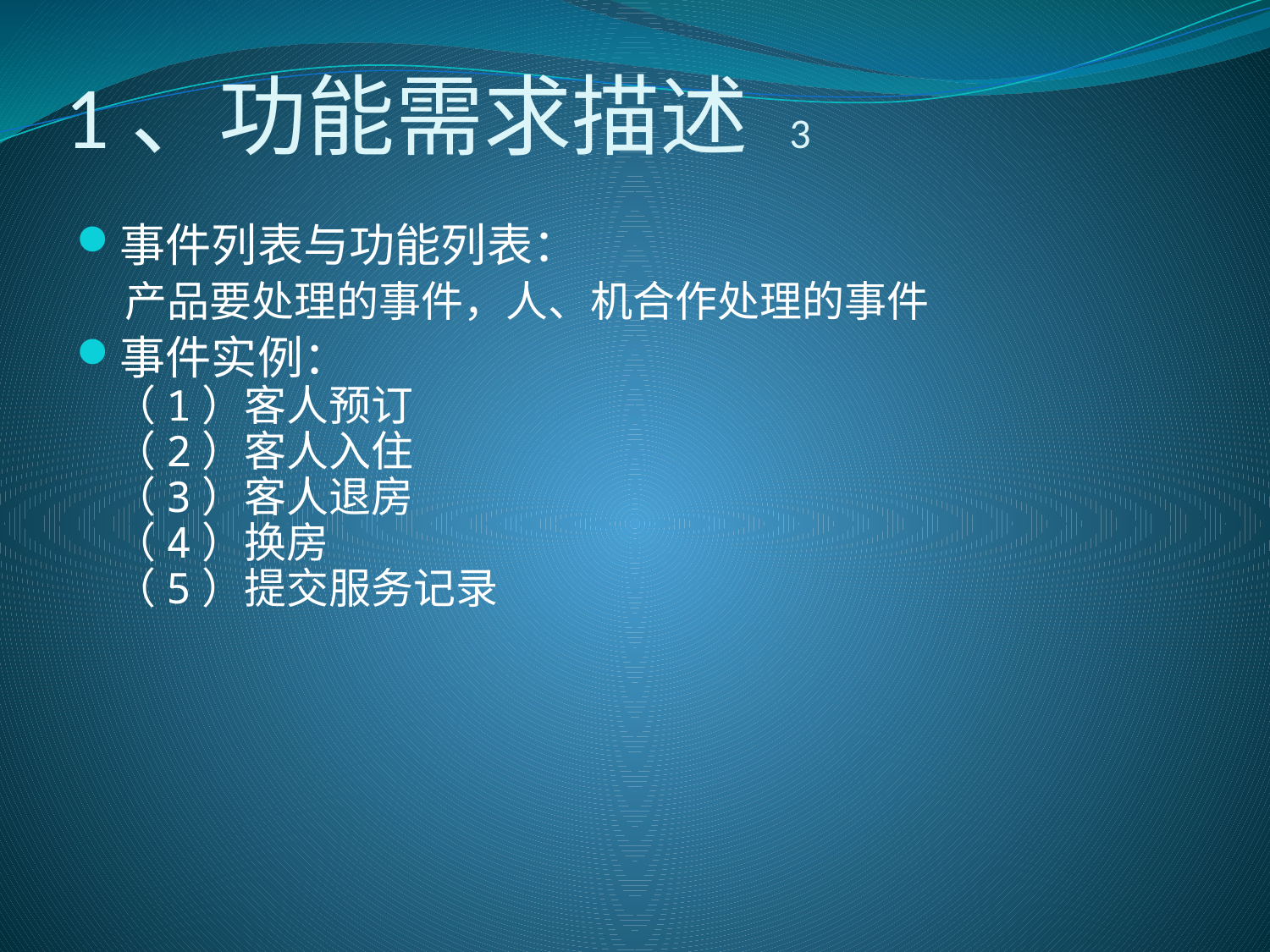

# 1、功能需求描述 3
事件列表与功能列表：
    产品要处理的事件，人、机合作处理的事件
事件实例：
（1）客人预订
（2）客人入住
（3）客人退房
（4）换房
（5）提交服务记录